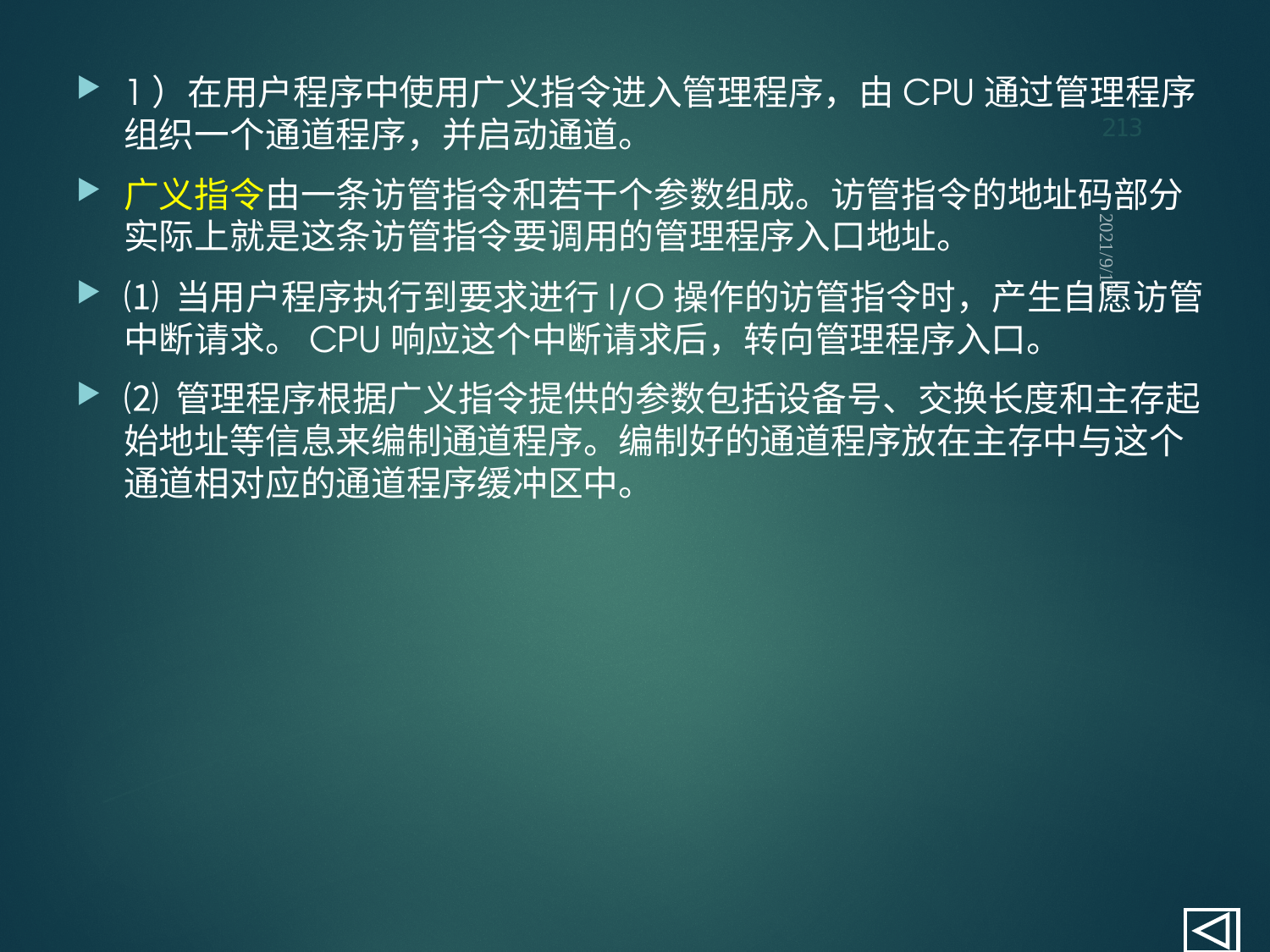

213
1）在用户程序中使用广义指令进入管理程序，由CPU通过管理程序组织一个通道程序，并启动通道。
广义指令由一条访管指令和若干个参数组成。访管指令的地址码部分实际上就是这条访管指令要调用的管理程序入口地址。
⑴ 当用户程序执行到要求进行I/O操作的访管指令时，产生自愿访管中断请求。CPU响应这个中断请求后，转向管理程序入口。
⑵ 管理程序根据广义指令提供的参数包括设备号、交换长度和主存起始地址等信息来编制通道程序。编制好的通道程序放在主存中与这个通道相对应的通道程序缓冲区中。
2021/9/12